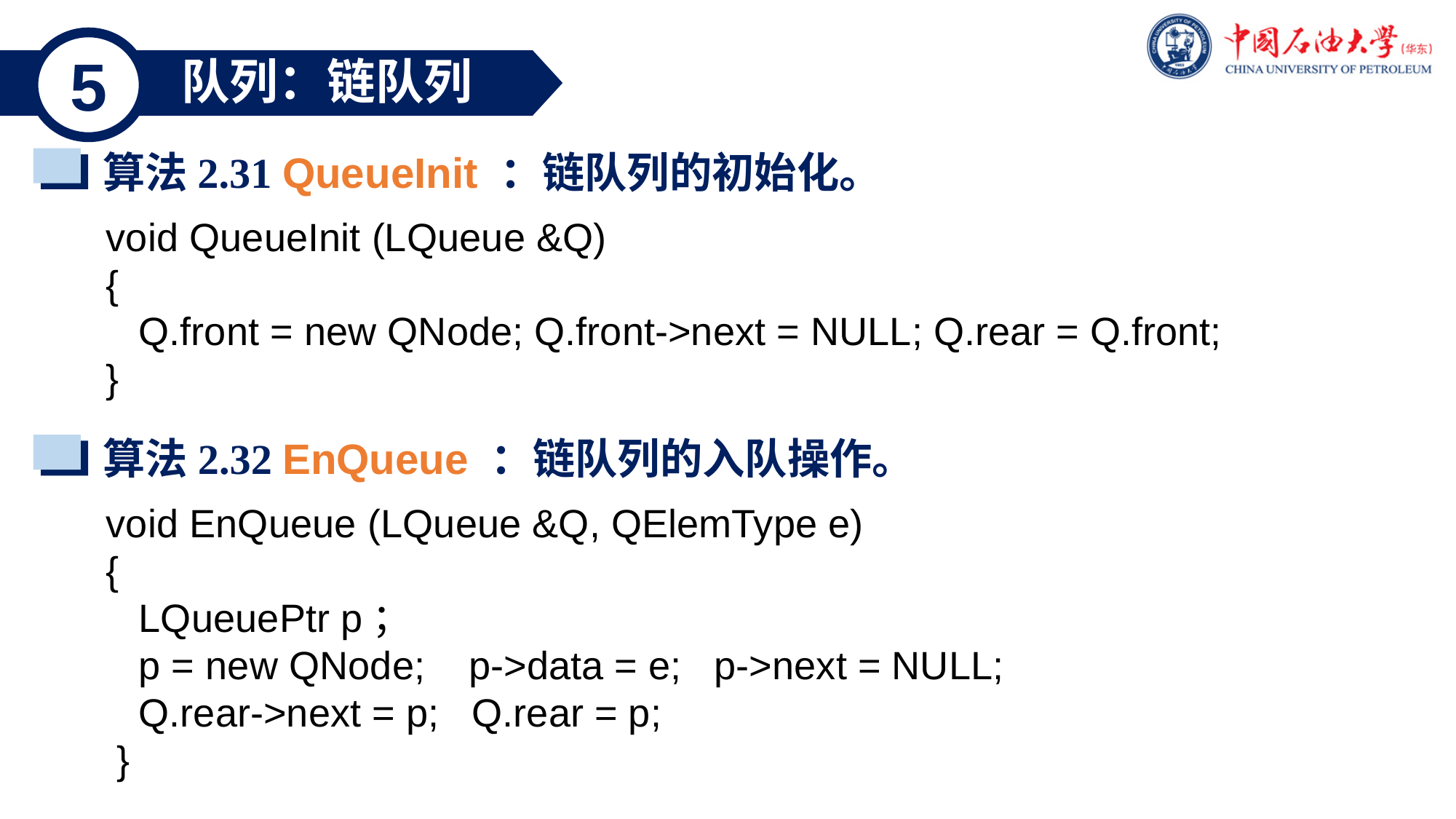

5
队列：链队列
栈：链栈
算法2.31 QueueInit ：链队列的初始化。

void QueueInit (LQueue &Q)
{
   Q.front = new QNode; Q.front->next = NULL; Q.rear = Q.front;
}
算法2.32 EnQueue ：链队列的入队操作。

void EnQueue (LQueue &Q, QElemType e)
{
   LQueuePtr p；
   p = new QNode;    p->data = e;   p->next = NULL;
   Q.rear->next = p;   Q.rear = p;
 }